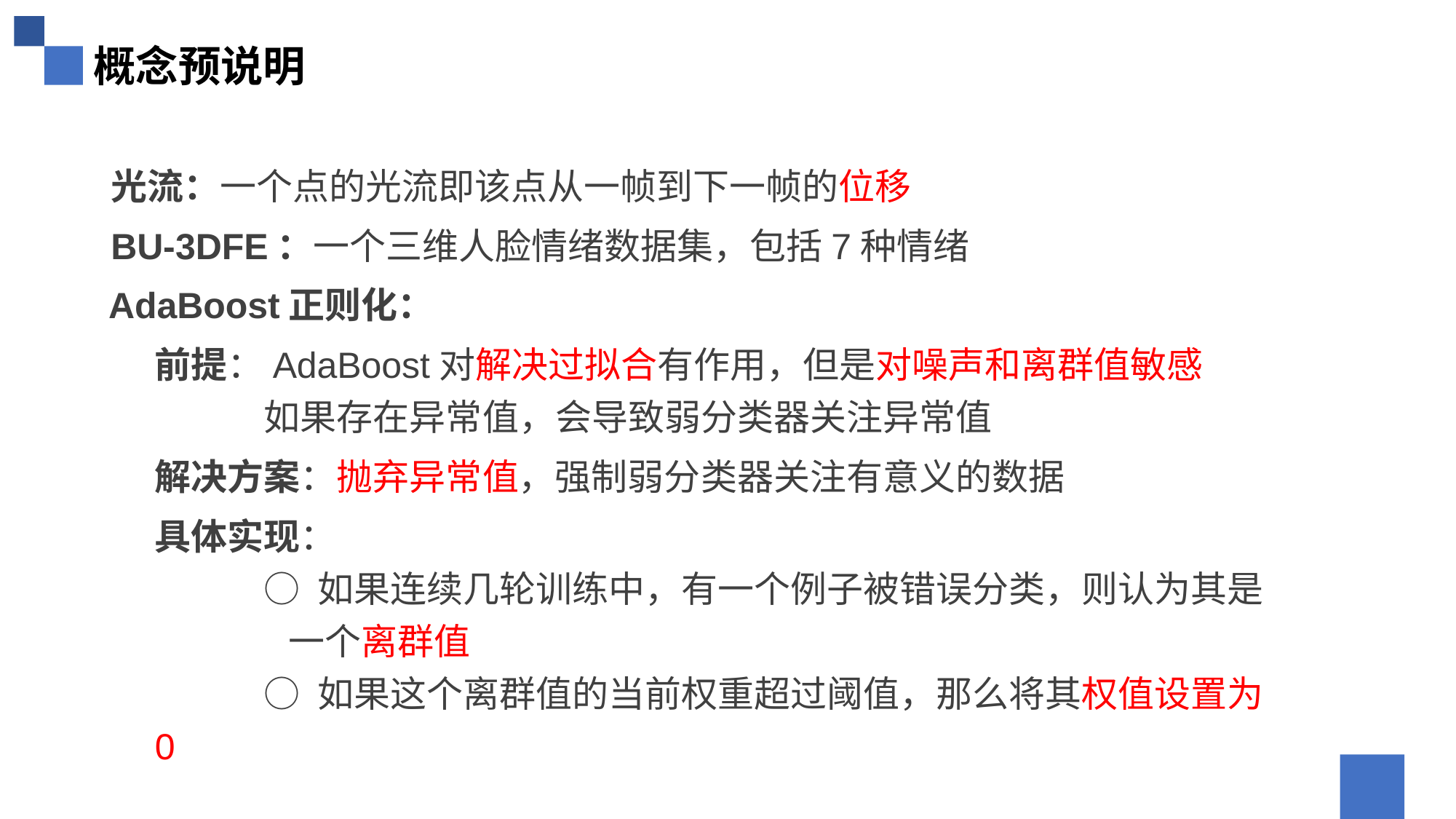

概念预说明
光流：一个点的光流即该点从一帧到下一帧的位移
BU-3DFE：一个三维人脸情绪数据集，包括7种情绪
AdaBoost正则化：
前提：AdaBoost对解决过拟合有作用，但是对噪声和离群值敏感
	如果存在异常值，会导致弱分类器关注异常值
解决方案：抛弃异常值，强制弱分类器关注有意义的数据
具体实现：
	○ 如果连续几轮训练中，有一个例子被错误分类，则认为其是         	   一个离群值
	○ 如果这个离群值的当前权重超过阈值，那么将其权值设置为0